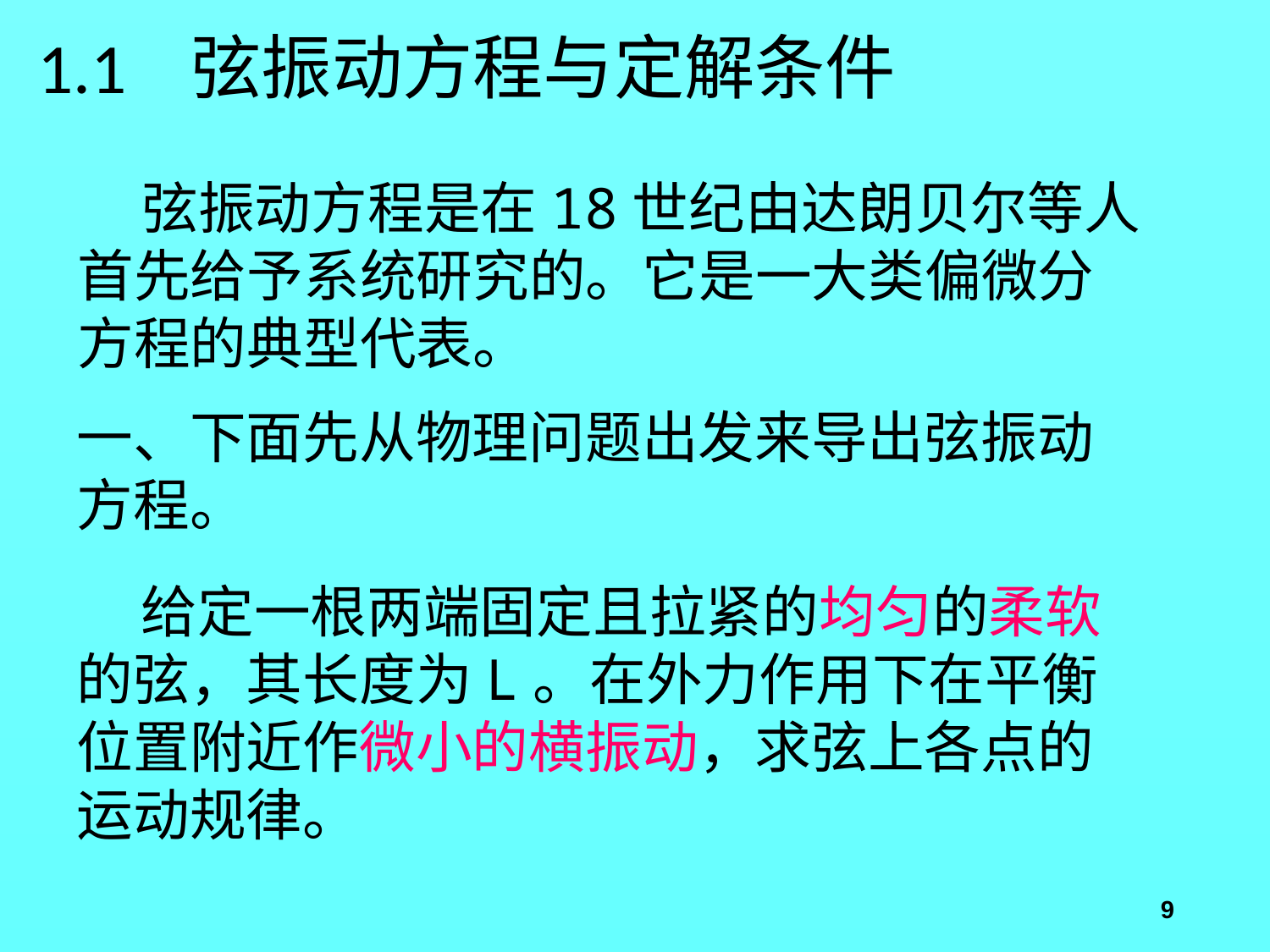

1.1   弦振动方程与定解条件
    弦振动方程是在18世纪由达朗贝尔等人首先给予系统研究的。它是一大类偏微分方程的典型代表。
一、下面先从物理问题出发来导出弦振动方程。
    给定一根两端固定且拉紧的均匀的柔软的弦，其长度为L。在外力作用下在平衡位置附近作微小的横振动，求弦上各点的运动规律。
9